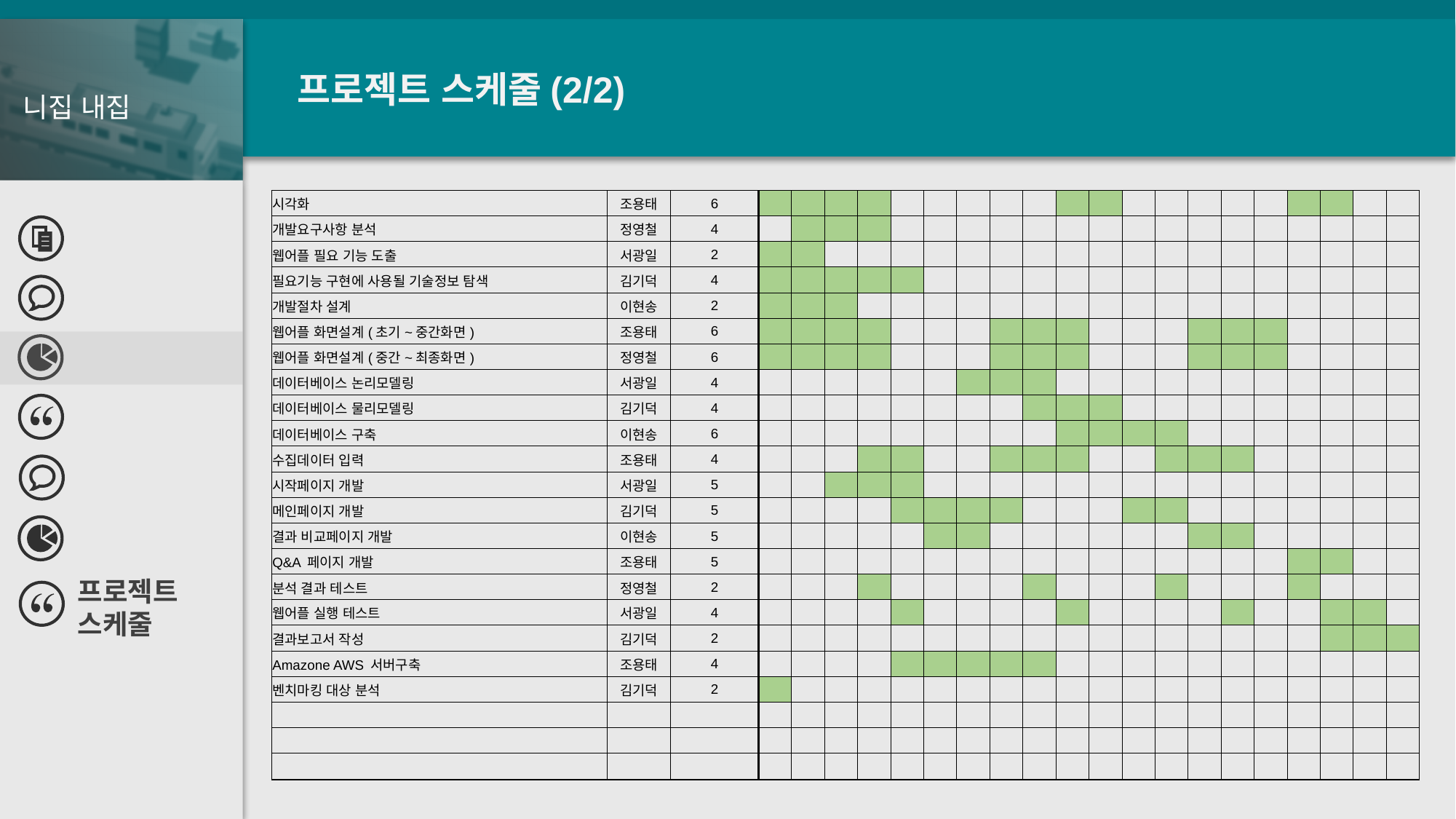

프로젝트 스케줄(2/2)
| 시각화 | 조용태 | 6 |  |  |  |  |  |  |  |  |  |  |  |  |  |  |  |  |  |  |  |  |
| --- | --- | --- | --- | --- | --- | --- | --- | --- | --- | --- | --- | --- | --- | --- | --- | --- | --- | --- | --- | --- | --- | --- |
| 개발요구사항 분석 | 정영철 | 4 |  |  |  |  |  |  |  |  |  |  |  |  |  |  |  |  |  |  |  |  |
| 웹어플 필요 기능 도출 | 서광일 | 2 |  |  |  |  |  |  |  |  |  |  |  |  |  |  |  |  |  |  |  |  |
| 필요기능 구현에 사용될 기술정보 탐색 | 김기덕 | 4 |  |  |  |  |  |  |  |  |  |  |  |  |  |  |  |  |  |  |  |  |
| 개발절차 설계 | 이현송 | 2 |  |  |  |  |  |  |  |  |  |  |  |  |  |  |  |  |  |  |  |  |
| 웹어플 화면설계(초기~중간화면) | 조용태 | 6 |  |  |  |  |  |  |  |  |  |  |  |  |  |  |  |  |  |  |  |  |
| 웹어플 화면설계(중간~최종화면) | 정영철 | 6 |  |  |  |  |  |  |  |  |  |  |  |  |  |  |  |  |  |  |  |  |
| 데이터베이스 논리모델링 | 서광일 | 4 |  |  |  |  |  |  |  |  |  |  |  |  |  |  |  |  |  |  |  |  |
| 데이터베이스 물리모델링 | 김기덕 | 4 |  |  |  |  |  |  |  |  |  |  |  |  |  |  |  |  |  |  |  |  |
| 데이터베이스 구축 | 이현송 | 6 |  |  |  |  |  |  |  |  |  |  |  |  |  |  |  |  |  |  |  |  |
| 수집데이터 입력 | 조용태 | 4 |  |  |  |  |  |  |  |  |  |  |  |  |  |  |  |  |  |  |  |  |
| 시작페이지 개발 | 서광일 | 5 |  |  |  |  |  |  |  |  |  |  |  |  |  |  |  |  |  |  |  |  |
| 메인페이지 개발 | 김기덕 | 5 |  |  |  |  |  |  |  |  |  |  |  |  |  |  |  |  |  |  |  |  |
| 결과 비교페이지 개발 | 이현송 | 5 |  |  |  |  |  |  |  |  |  |  |  |  |  |  |  |  |  |  |  |  |
| Q&A 페이지 개발 | 조용태 | 5 |  |  |  |  |  |  |  |  |  |  |  |  |  |  |  |  |  |  |  |  |
| 분석 결과 테스트 | 정영철 | 2 |  |  |  |  |  |  |  |  |  |  |  |  |  |  |  |  |  |  |  |  |
| 웹어플 실행 테스트 | 서광일 | 4 |  |  |  |  |  |  |  |  |  |  |  |  |  |  |  |  |  |  |  |  |
| 결과보고서 작성 | 김기덕 | 2 |  |  |  |  |  |  |  |  |  |  |  |  |  |  |  |  |  |  |  |  |
| Amazone AWS 서버구축 | 조용태 | 4 |  |  |  |  |  |  |  |  |  |  |  |  |  |  |  |  |  |  |  |  |
| 벤치마킹 대상 분석 | 김기덕 | 2 |  |  |  |  |  |  |  |  |  |  |  |  |  |  |  |  |  |  |  |  |
|  |  |  |  |  |  |  |  |  |  |  |  |  |  |  |  |  |  |  |  |  |  |  |
|  |  |  |  |  |  |  |  |  |  |  |  |  |  |  |  |  |  |  |  |  |  |  |
|  |  |  |  |  |  |  |  |  |  |  |  |  |  |  |  |  |  |  |  |  |  |  |

프로젝트
스케줄